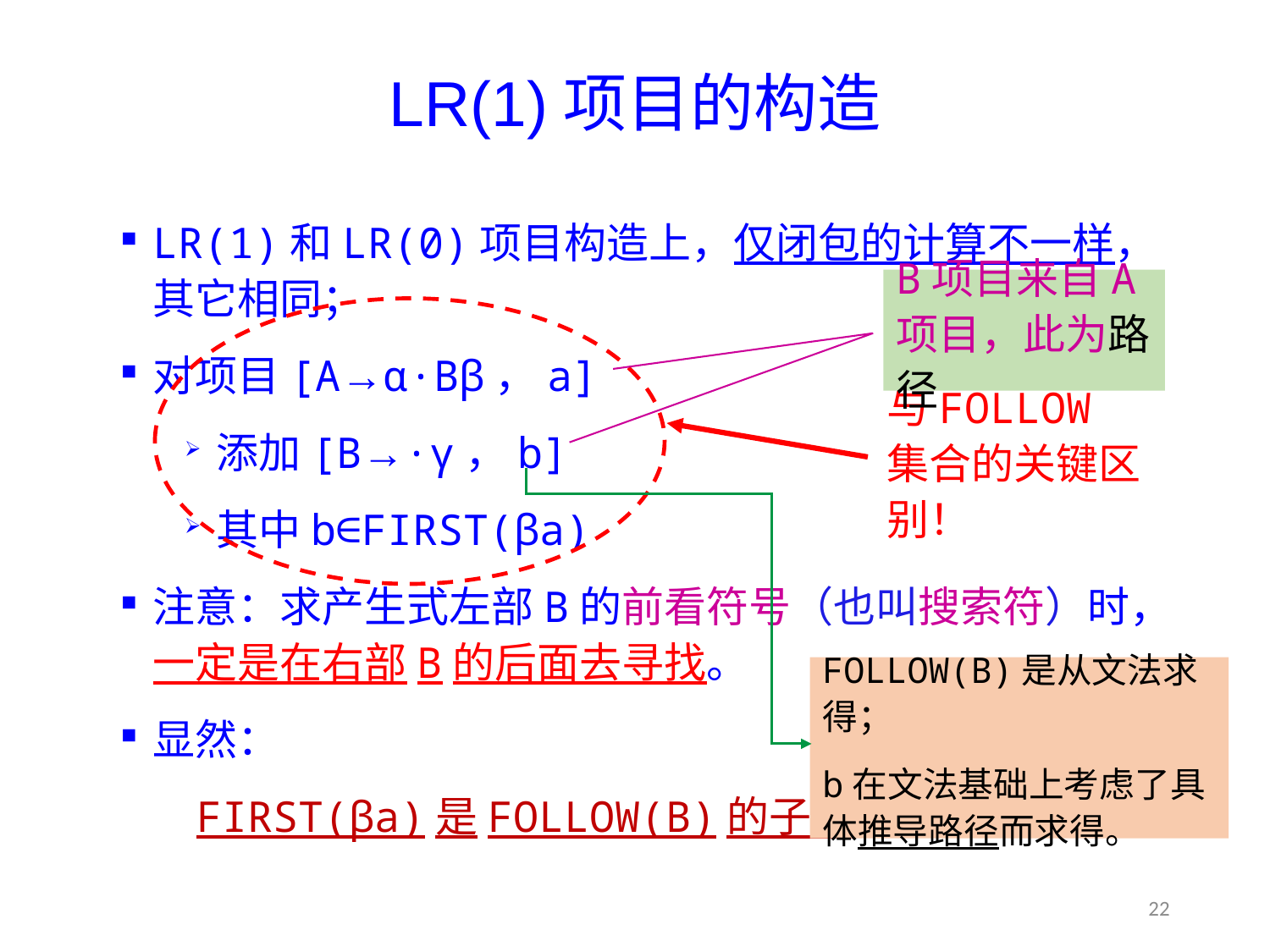

# LR(1)项目的构造
LR(1)和LR(0)项目构造上，仅闭包的计算不一样，其它相同；
对项目[A→α·Bβ，a]
添加[B→·γ，b]
其中b∈FIRST(βa)
注意：求产生式左部B的前看符号（也叫搜索符）时，一定是在右部B的后面去寻找。
显然：
FIRST(βa)是FOLLOW(B)的子集
B项目来自A项目，此为路径

与FOLLOW集合的关键区别！

FOLLOW(B)是从文法求得；
b在文法基础上考虑了具体推导路径而求得。
22